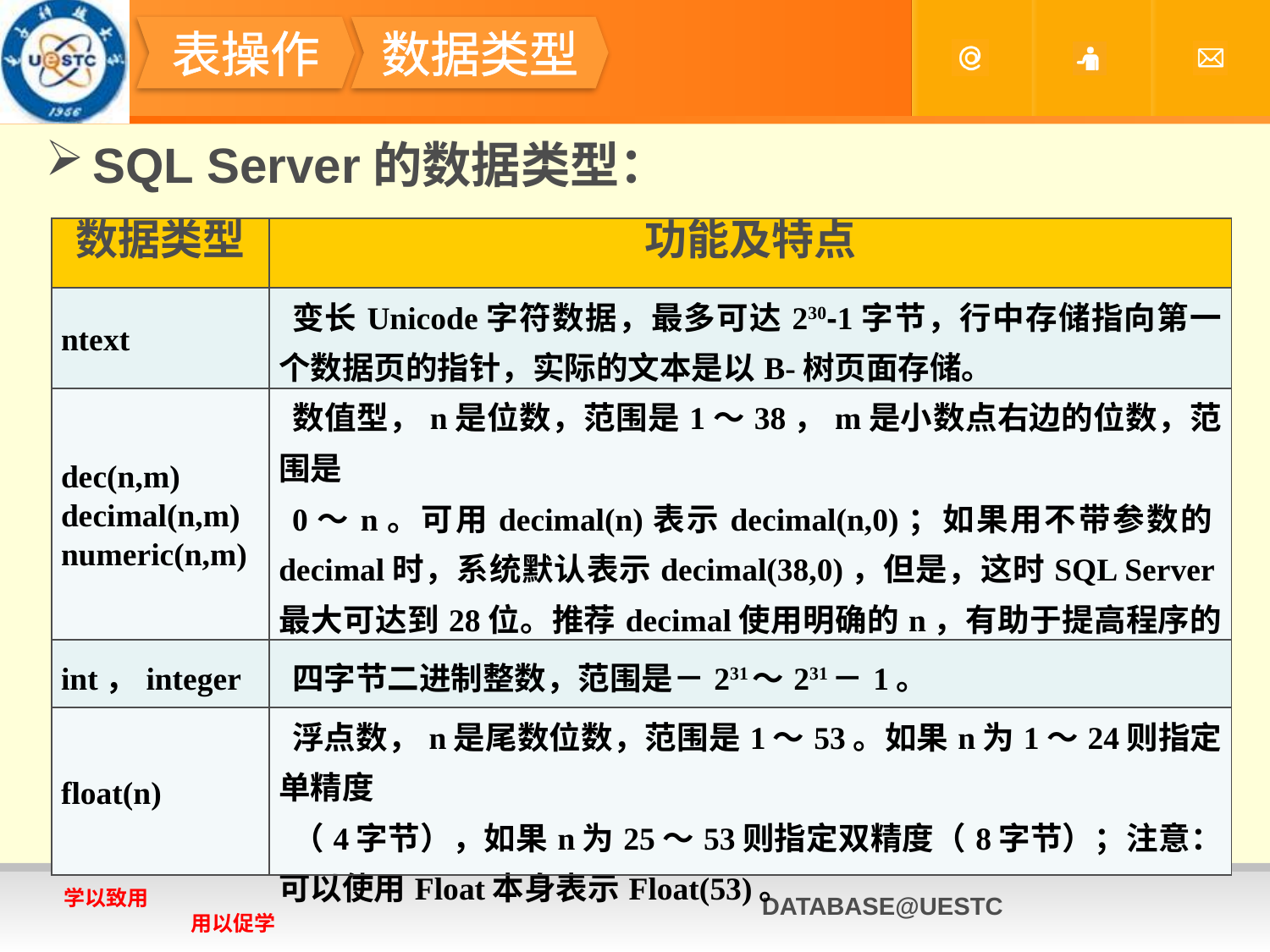

#
数据类型
表操作
SQL Server的数据类型：

| 数据类型 | 功能及特点 |
| --- | --- |
| ntext | 变长Unicode字符数据，最多可达230-1字节，行中存储指向第一个数据页的指针，实际的文本是以B-树页面存储。 |
| dec(n,m) decimal(n,m) numeric(n,m) | 数值型，n是位数，范围是1～38，m是小数点右边的位数，范围是 0～n。可用decimal(n)表示decimal(n,0)；如果用不带参数的decimal时，系统默认表示decimal(38,0)，但是，这时SQL Server最大可达到28位。推荐decimal使用明确的n，有助于提高程序的清晰度。 |
| int，integer | 四字节二进制整数，范围是－231～231－1。 |
| float(n) | 浮点数，n是尾数位数，范围是1～53。如果n为1～24则指定单精度 （4字节），如果n为25～53则指定双精度（8字节）；注意：可以使用Float本身表示Float(53)。 |